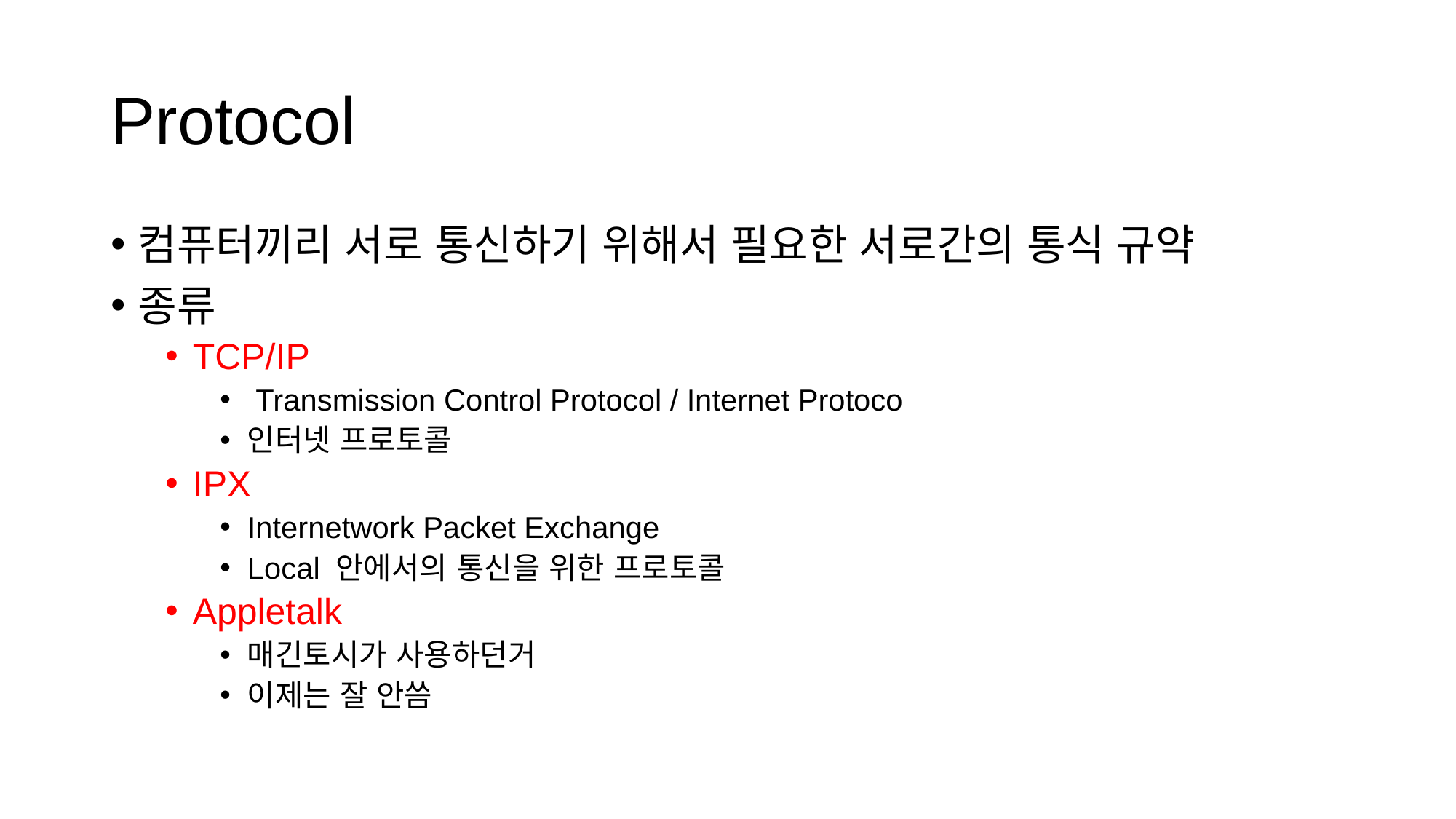

# Protocol
컴퓨터끼리 서로 통신하기 위해서 필요한 서로간의 통식 규약
종류
TCP/IP
 Transmission Control Protocol / Internet Protoco
인터넷 프로토콜
IPX
Internetwork Packet Exchange
Local 안에서의 통신을 위한 프로토콜
Appletalk
매긴토시가 사용하던거
이제는 잘 안씀